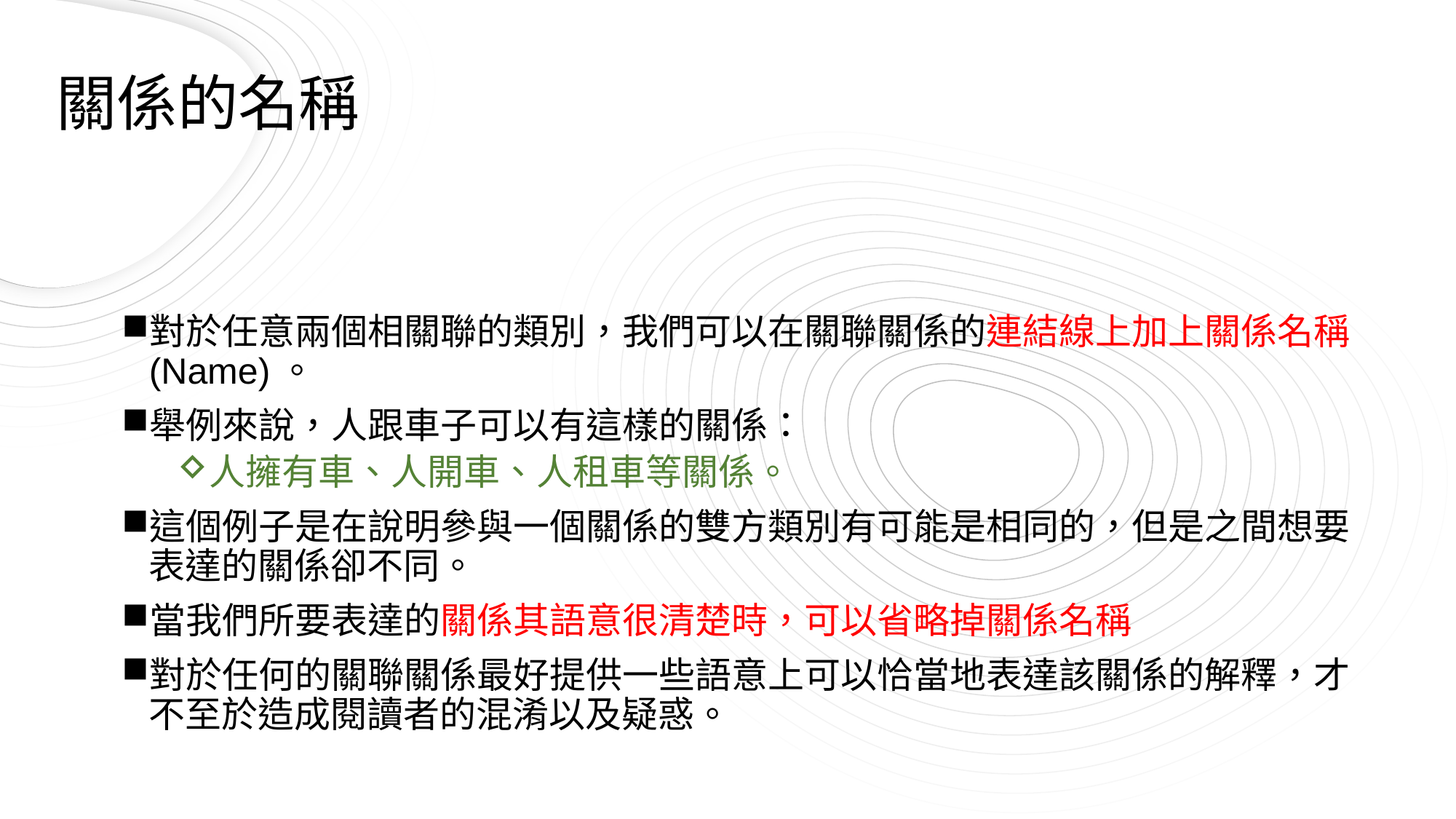

關係的名稱
對於任意兩個相關聯的類別，我們可以在關聯關係的連結線上加上關係名稱(Name)。
舉例來說，人跟車子可以有這樣的關係：
人擁有車、人開車、人租車等關係。
這個例子是在說明參與一個關係的雙方類別有可能是相同的，但是之間想要表達的關係卻不同。
當我們所要表達的關係其語意很清楚時，可以省略掉關係名稱
對於任何的關聯關係最好提供一些語意上可以恰當地表達該關係的解釋，才不至於造成閱讀者的混淆以及疑惑。